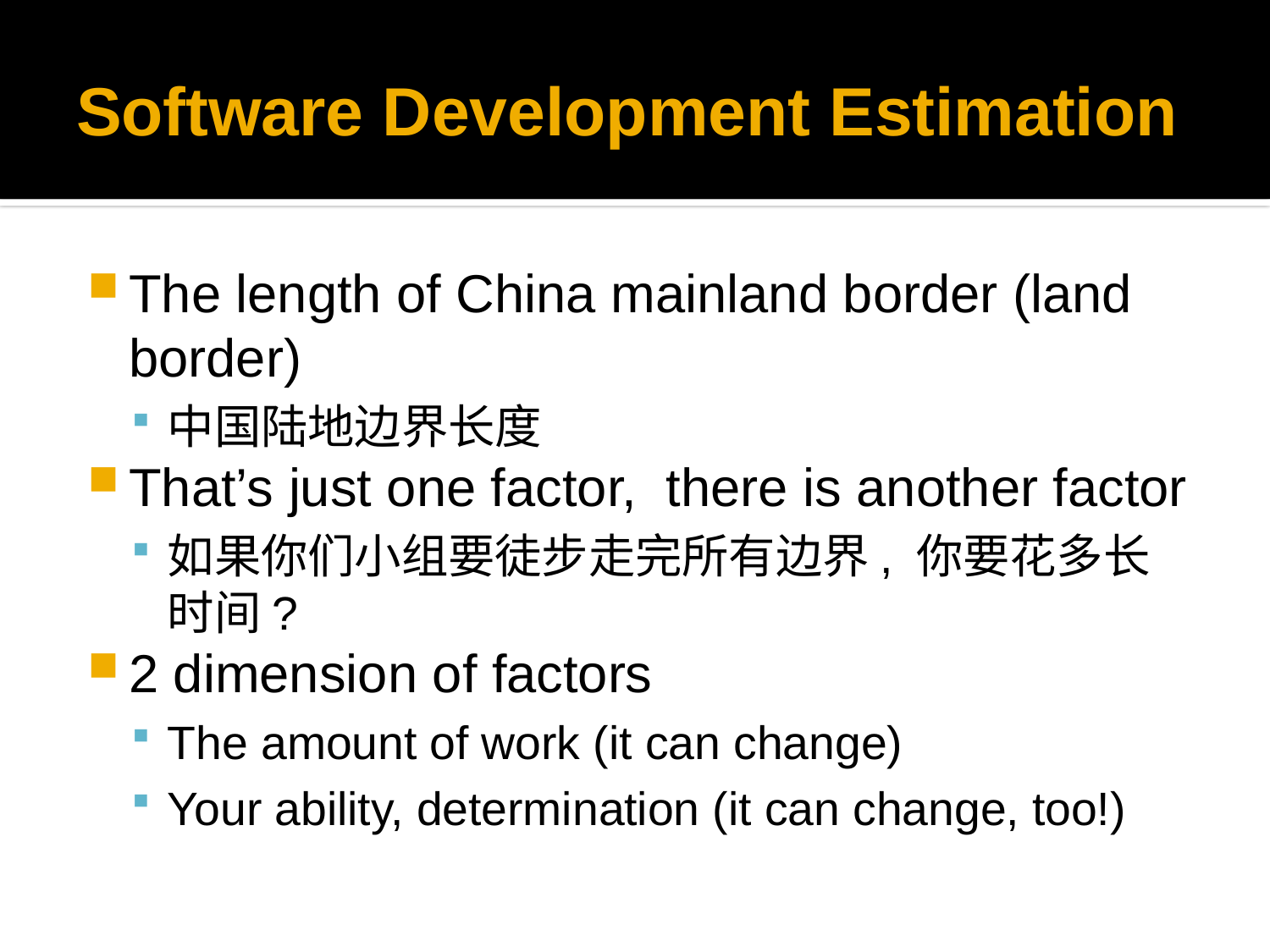

# Software Development Estimation
The length of China mainland border (land border)
中国陆地边界长度
That’s just one factor,  there is another factor
如果你们小组要徒步走完所有边界, 你要花多长时间?
2 dimension of factors
The amount of work (it can change)
Your ability, determination (it can change, too!)